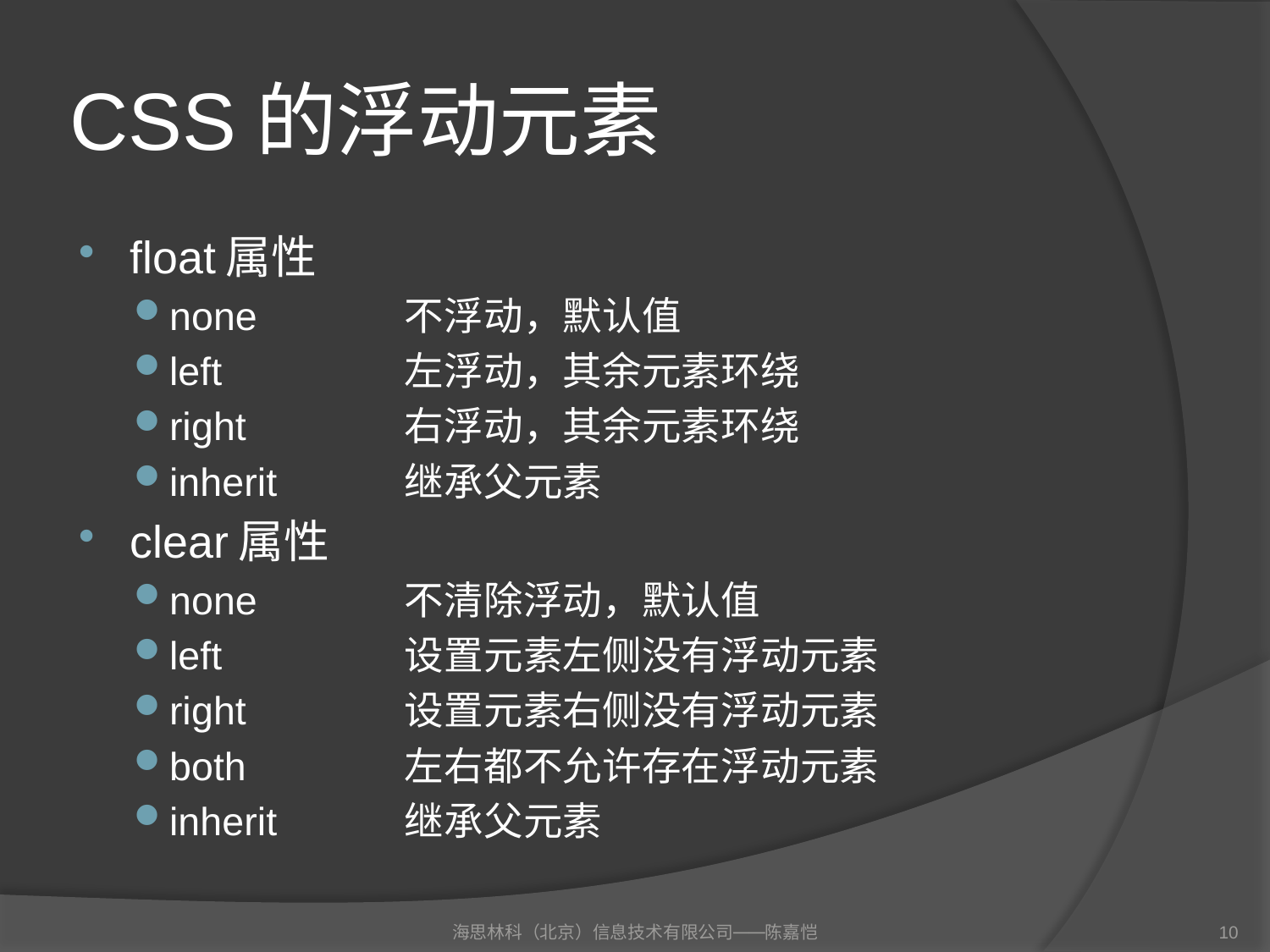

# CSS的浮动元素
float属性
none	不浮动，默认值
left	左浮动，其余元素环绕
right	右浮动，其余元素环绕
inherit	继承父元素
clear属性
none	不清除浮动，默认值
left	设置元素左侧没有浮动元素
right	设置元素右侧没有浮动元素
both	左右都不允许存在浮动元素
inherit	继承父元素
海思林科（北京）信息技术有限公司——陈嘉恺
10